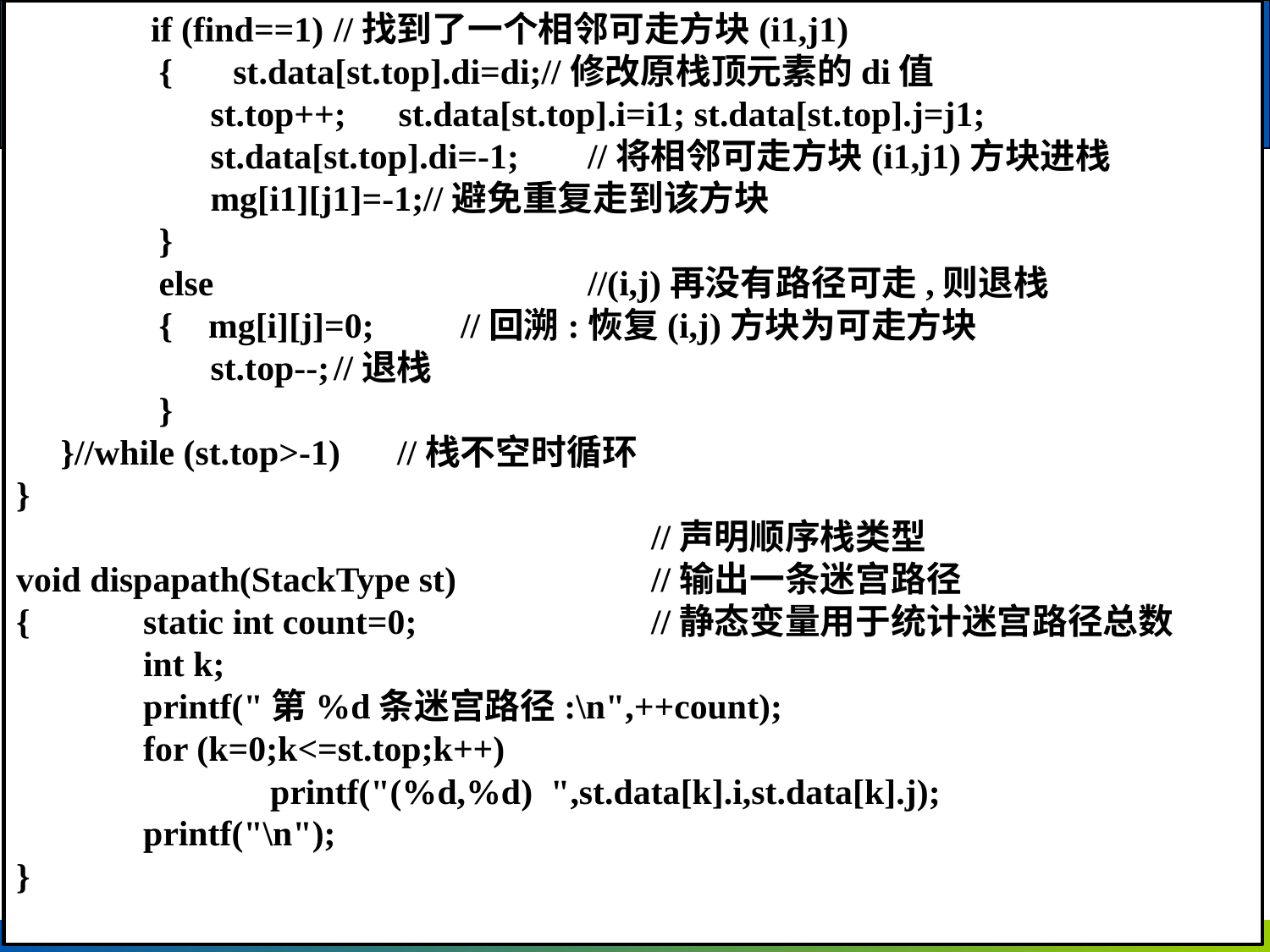

if (find==1)	//找到了一个相邻可走方块(i1,j1)
　　{　 st.data[st.top].di=di;//修改原栈顶元素的di值
　　　  st.top++;　st.data[st.top].i=i1; st.data[st.top].j=j1;
　　　  st.data[st.top].di=-1;	//将相邻可走方块(i1,j1)方块进栈
　　　  mg[i1][j1]=-1;//避免重复走到该方块
　　}
　　else			//(i,j)再没有路径可走,则退栈
　　{    mg[i][j]=0;	//回溯:恢复(i,j)方块为可走方块
　　　  st.top--;	//退栈
　　}
     }//while (st.top>-1)	//栈不空时循环
}
					//声明顺序栈类型
void dispapath(StackType st)		//输出一条迷宫路径
{	static int count=0;		//静态变量用于统计迷宫路径总数
	int k;
	printf("第%d条迷宫路径:\n",++count);
	for (k=0;k<=st.top;k++)
		printf("(%d,%d)  ",st.data[k].i,st.data[k].j);
	printf("\n");
}